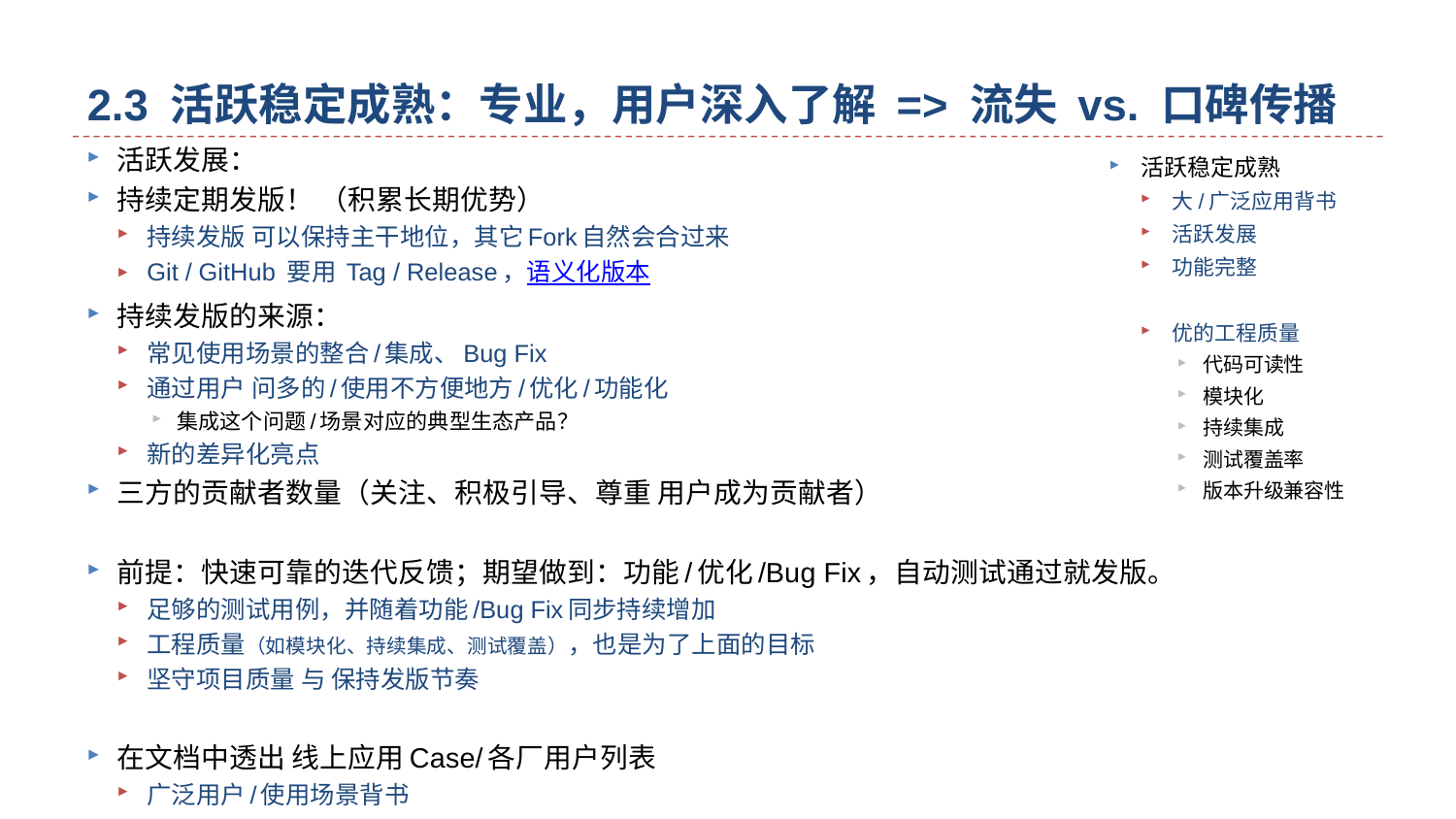

# 2.3 活跃稳定成熟：专业，用户深入了解 => 流失 vs. 口碑传播
活跃发展：
持续定期发版！ （积累长期优势）
持续发版 可以保持主干地位，其它Fork自然会合过来
Git / GitHub 要用 Tag / Release，语义化版本
持续发版的来源：
常见使用场景的整合/集成、Bug Fix
通过用户 问多的/使用不方便地方/优化/功能化
集成这个问题/场景对应的典型生态产品？
新的差异化亮点
三方的贡献者数量（关注、积极引导、尊重 用户成为贡献者）

前提：快速可靠的迭代反馈；期望做到：功能/优化/Bug Fix，自动测试通过就发版。
足够的测试用例，并随着功能/Bug Fix同步持续增加
工程质量（如模块化、持续集成、测试覆盖），也是为了上面的目标
坚守项目质量 与 保持发版节奏

在文档中透出 线上应用Case/各厂用户列表
广泛用户/使用场景背书
活跃稳定成熟
大/广泛应用背书
活跃发展
功能完整

优的工程质量
代码可读性
模块化
持续集成
测试覆盖率
版本升级兼容性